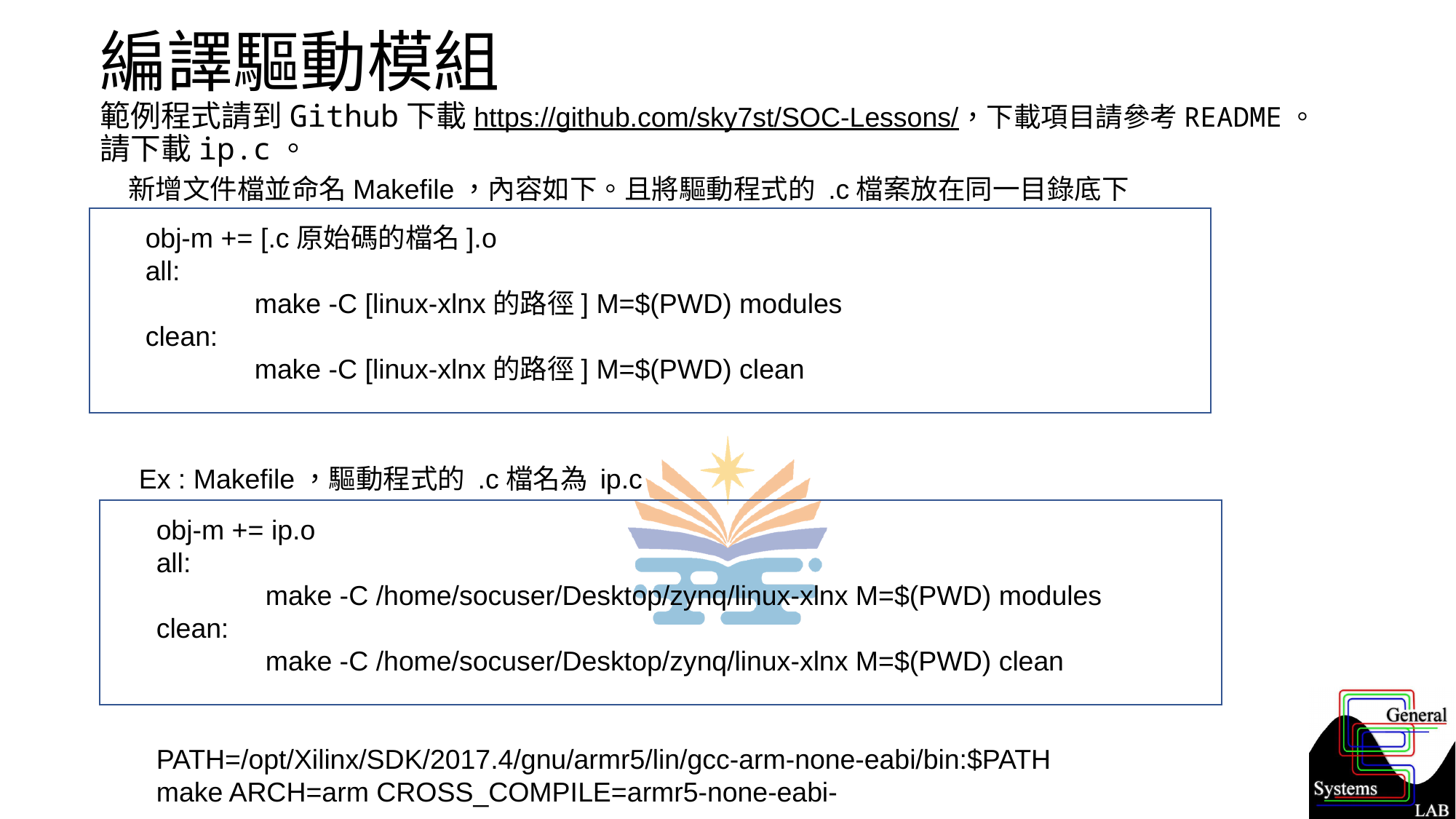

# 編譯驅動模組 範例程式請到Github下載https://github.com/sky7st/SOC-Lessons/，下載項目請參考README。 請下載ip.c。
新增文件檔並命名Makefile，內容如下。且將驅動程式的 .c檔案放在同一目錄底下

obj-m += [.c原始碼的檔名].o
all:
	make -C [linux-xlnx的路徑] M=$(PWD) modules
clean:
	make -C [linux-xlnx的路徑] M=$(PWD) clean
Ex : Makefile，驅動程式的 .c檔名為 ip.c

obj-m += ip.o
all:
	make -C /home/socuser/Desktop/zynq/linux-xlnx M=$(PWD) modules
clean:
	make -C /home/socuser/Desktop/zynq/linux-xlnx M=$(PWD) clean

PATH=/opt/Xilinx/SDK/2017.4/gnu/armr5/lin/gcc-arm-none-eabi/bin:$PATH
make ARCH=arm CROSS_COMPILE=armr5-none-eabi-